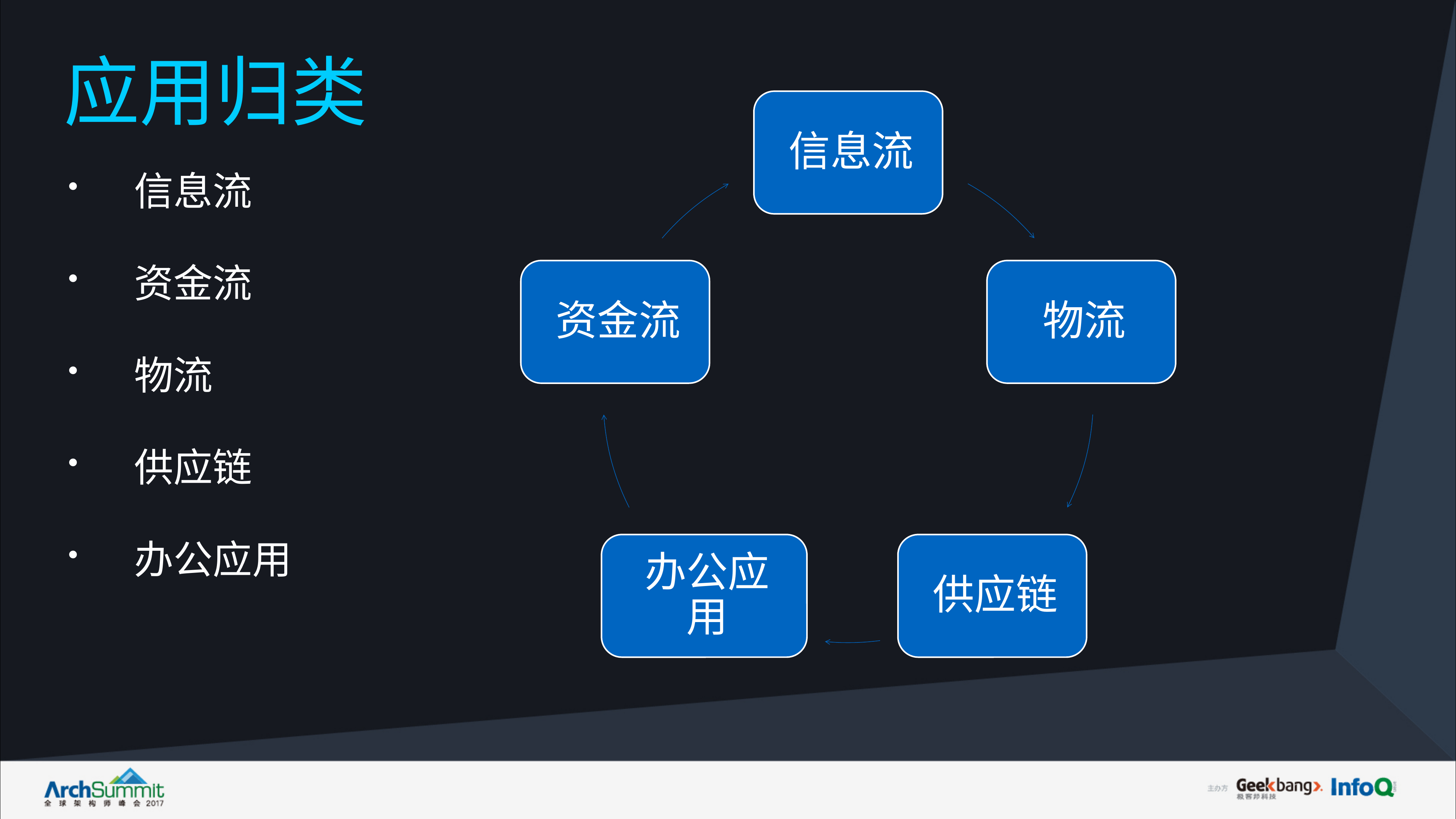

# 应用归类
信息流
物流
供应链
办公应用
资金流
信息流
资金流
物流
供应链
办公应用